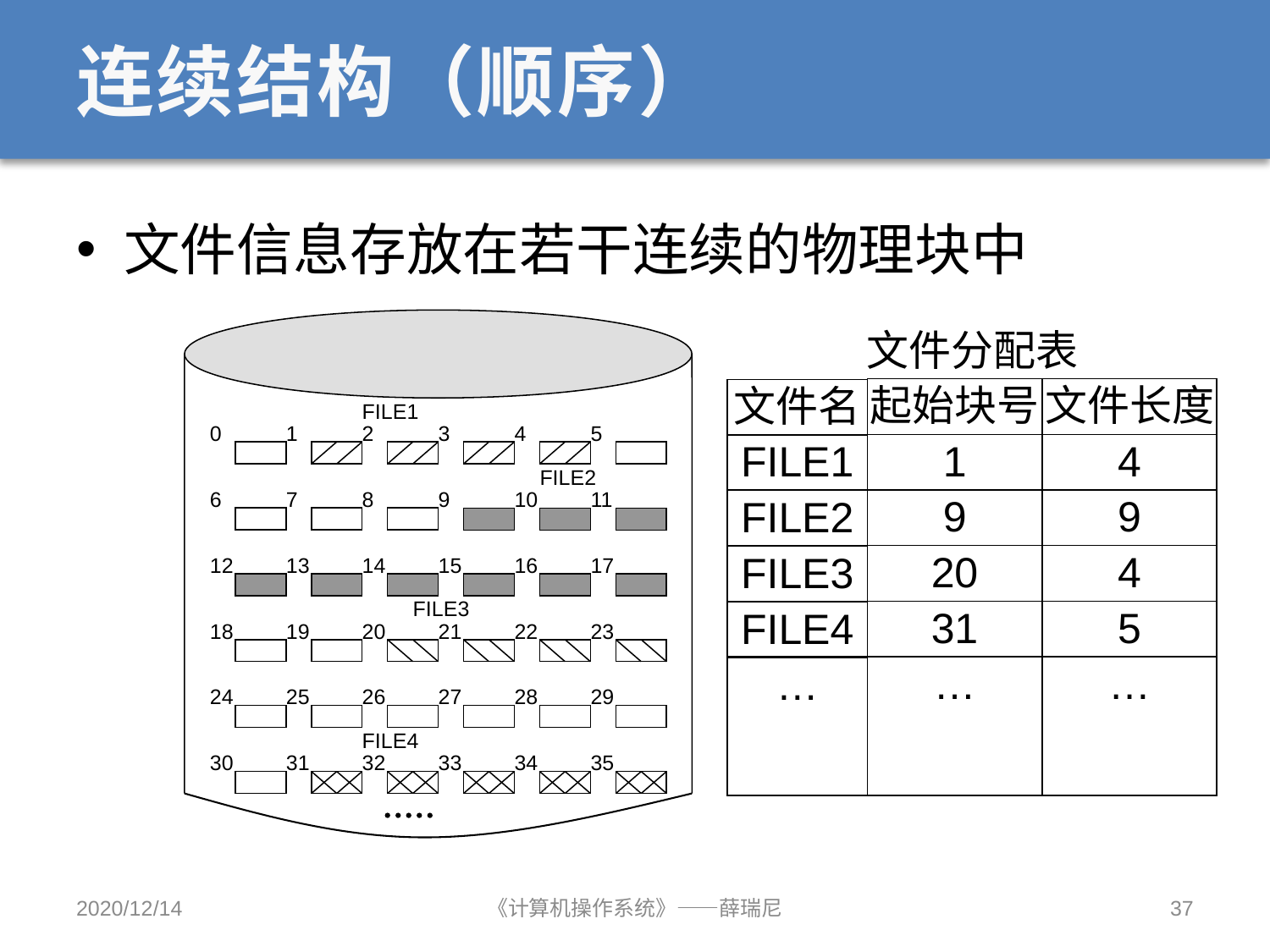

# 连续结构（顺序）
文件信息存放在若干连续的物理块中

FILE1
0
1
2
3
4
5

FILE2
6

12
13
14
15
16
17

FILE3
18
19
20
21
22
23

24
25
26
27
28
29

FILE4
30
31
32
33
34
35

10
11
7
8
9
文件分配表
起始块号
文件长度
文件名
1
4
FILE1
9
9
FILE2
20
4
FILE3
31
5
FILE4
…
…
…
2020/12/14
《计算机操作系统》——薛瑞尼
37